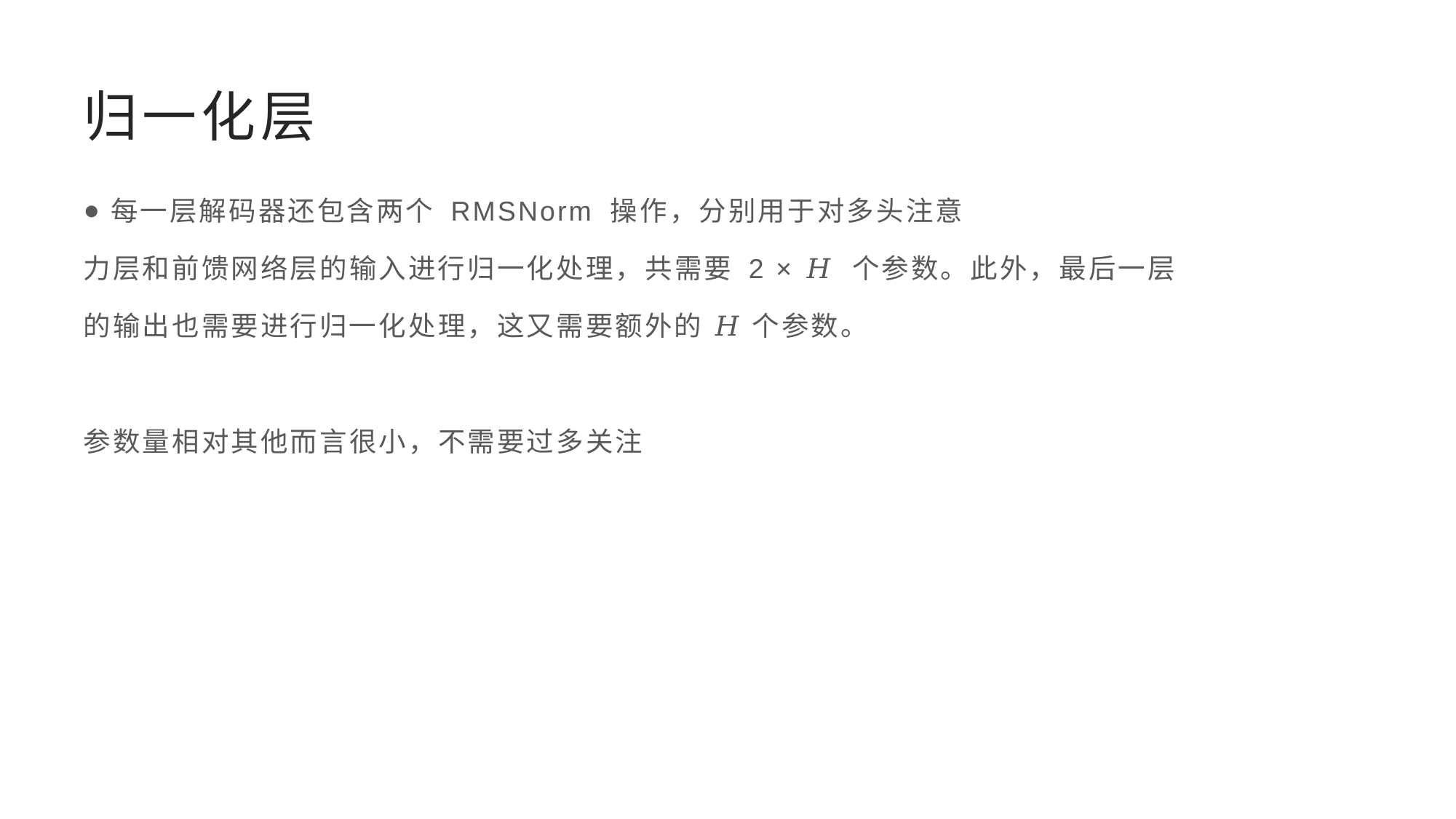

# 归一化层
每一层解码器还包含两个 RMSNorm 操作，分别用于对多头注意
力层和前馈网络层的输入进行归一化处理，共需要 2 × 𝐻 个参数。此外，最后一层
的输出也需要进行归一化处理，这又需要额外的 𝐻 个参数。

参数量相对其他而言很小，不需要过多关注